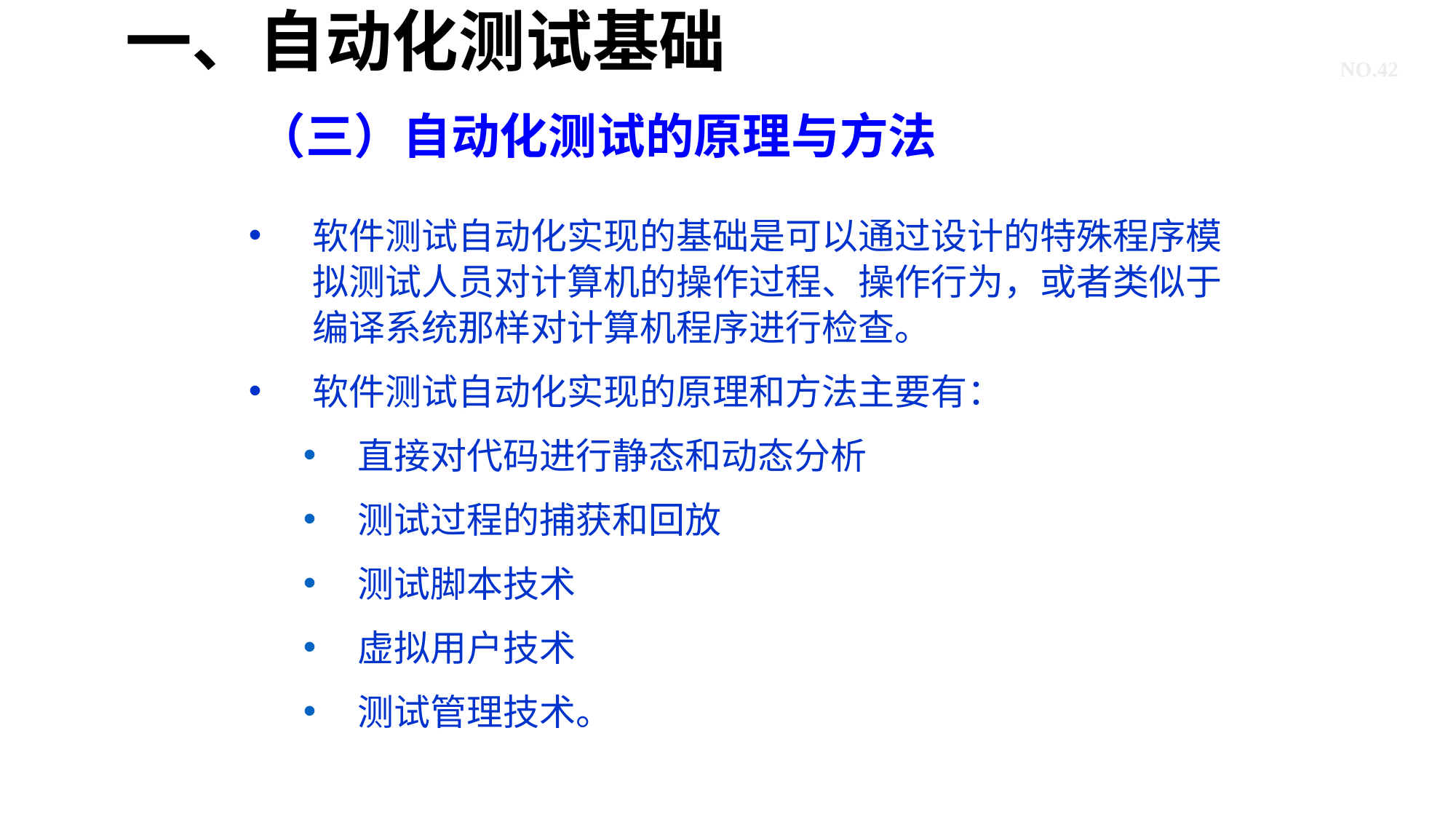

# 一、自动化测试基础
NO.42
（三）自动化测试的原理与方法
软件测试自动化实现的基础是可以通过设计的特殊程序模拟测试人员对计算机的操作过程、操作行为，或者类似于编译系统那样对计算机程序进行检查。
软件测试自动化实现的原理和方法主要有：
直接对代码进行静态和动态分析
测试过程的捕获和回放
测试脚本技术
虚拟用户技术
测试管理技术。